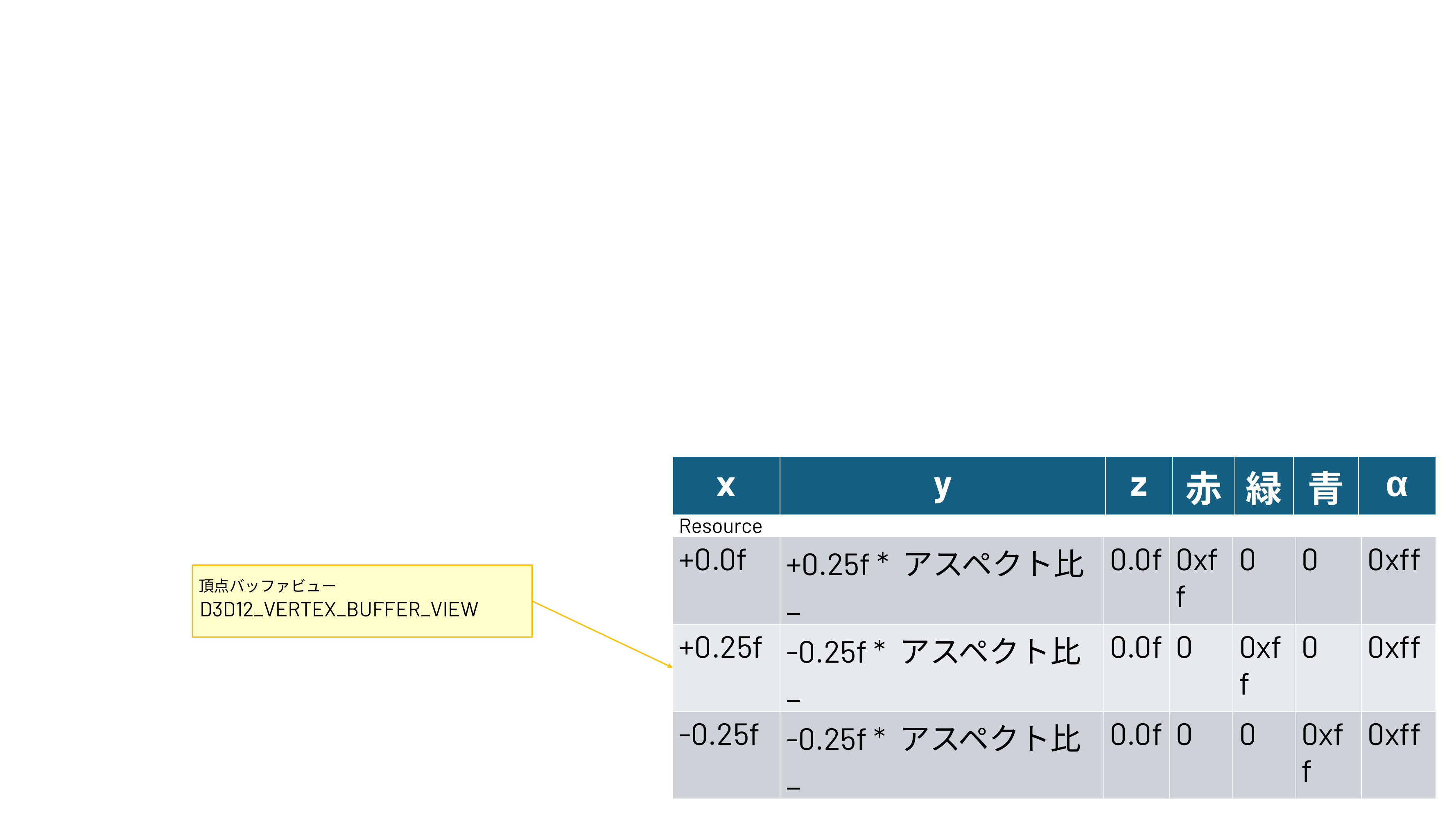

| x | y | z | 赤 | 緑 | 青 | α |
| --- | --- | --- | --- | --- | --- | --- |
Resource
| +0.0f | +0.25f \* アスペクト比\_ | 0.0f | 0xff | 0 | 0 | 0xff |
| --- | --- | --- | --- | --- | --- | --- |
| +0.25f | -0.25f \* アスペクト比\_ | 0.0f | 0 | 0xff | 0 | 0xff |
| -0.25f | -0.25f \* アスペクト比\_ | 0.0f | 0 | 0 | 0xff | 0xff |

頂点バッファビュー
D3D12_VERTEX_BUFFER_VIEW